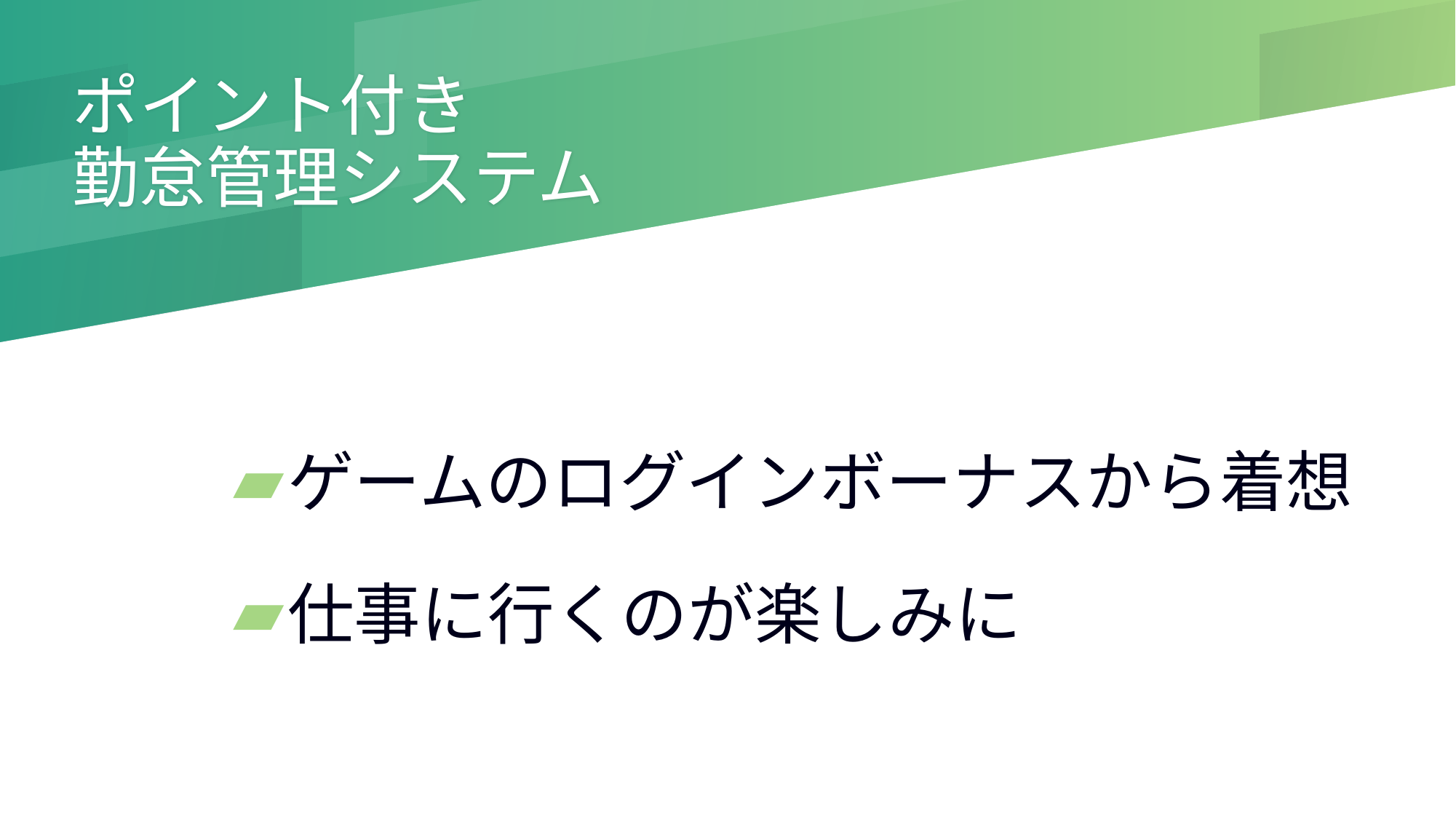

# ポイント付き 勤怠管理システム
ゲームのログインボーナスから着想
仕事に行くのが楽しみに